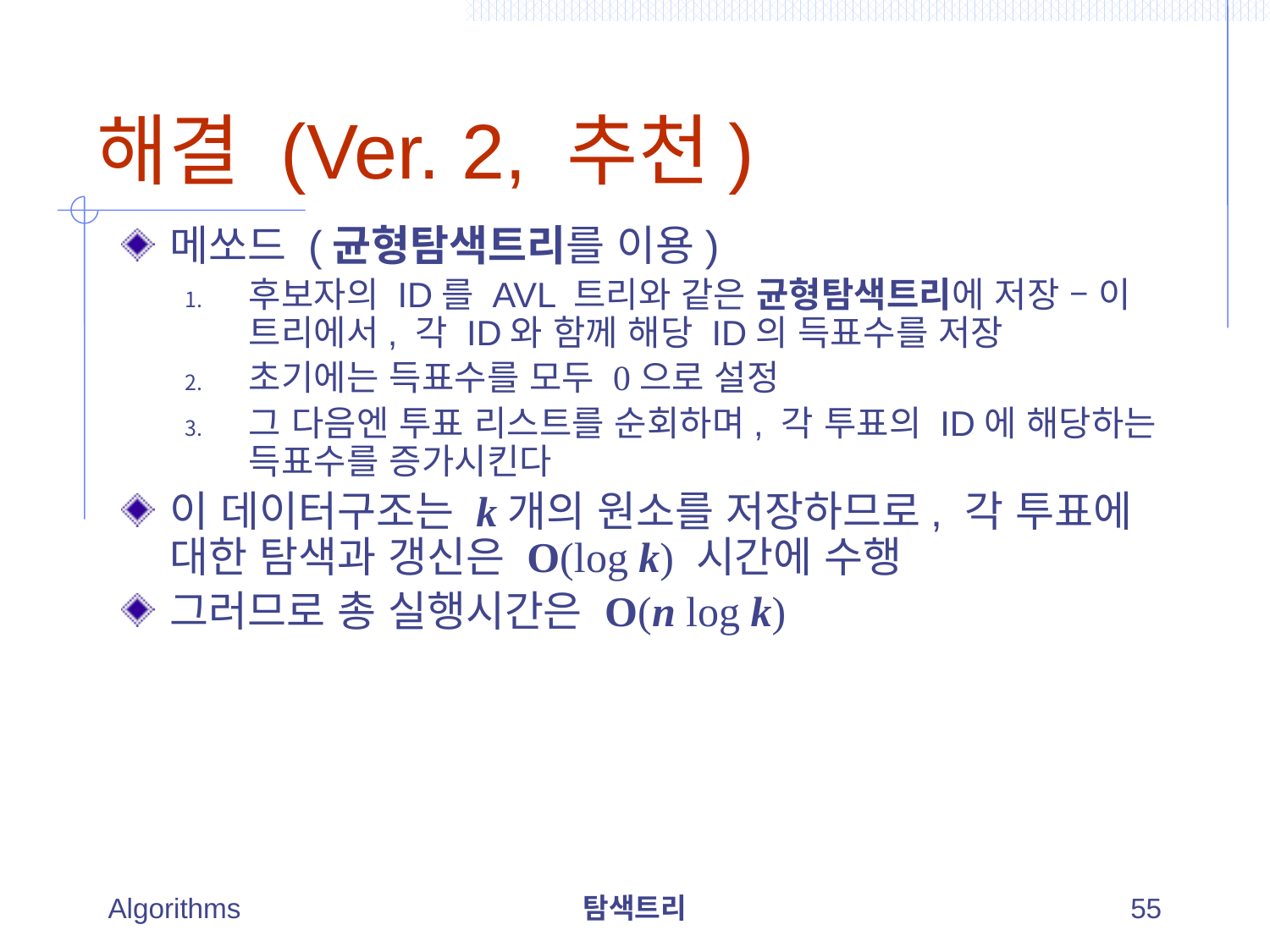

# 해결 (Ver. 2, 추천)
메쏘드 (균형탐색트리를 이용)
후보자의 ID를 AVL 트리와 같은 균형탐색트리에 저장 – 이 트리에서, 각 ID와 함께 해당 ID의 득표수를 저장
초기에는 득표수를 모두 0으로 설정
그 다음엔 투표 리스트를 순회하며, 각 투표의 ID에 해당하는 득표수를 증가시킨다
이 데이터구조는 k개의 원소를 저장하므로, 각 투표에 대한 탐색과 갱신은 O(log k) 시간에 수행
그러므로 총 실행시간은 O(n log k)
Algorithms
탐색트리
55